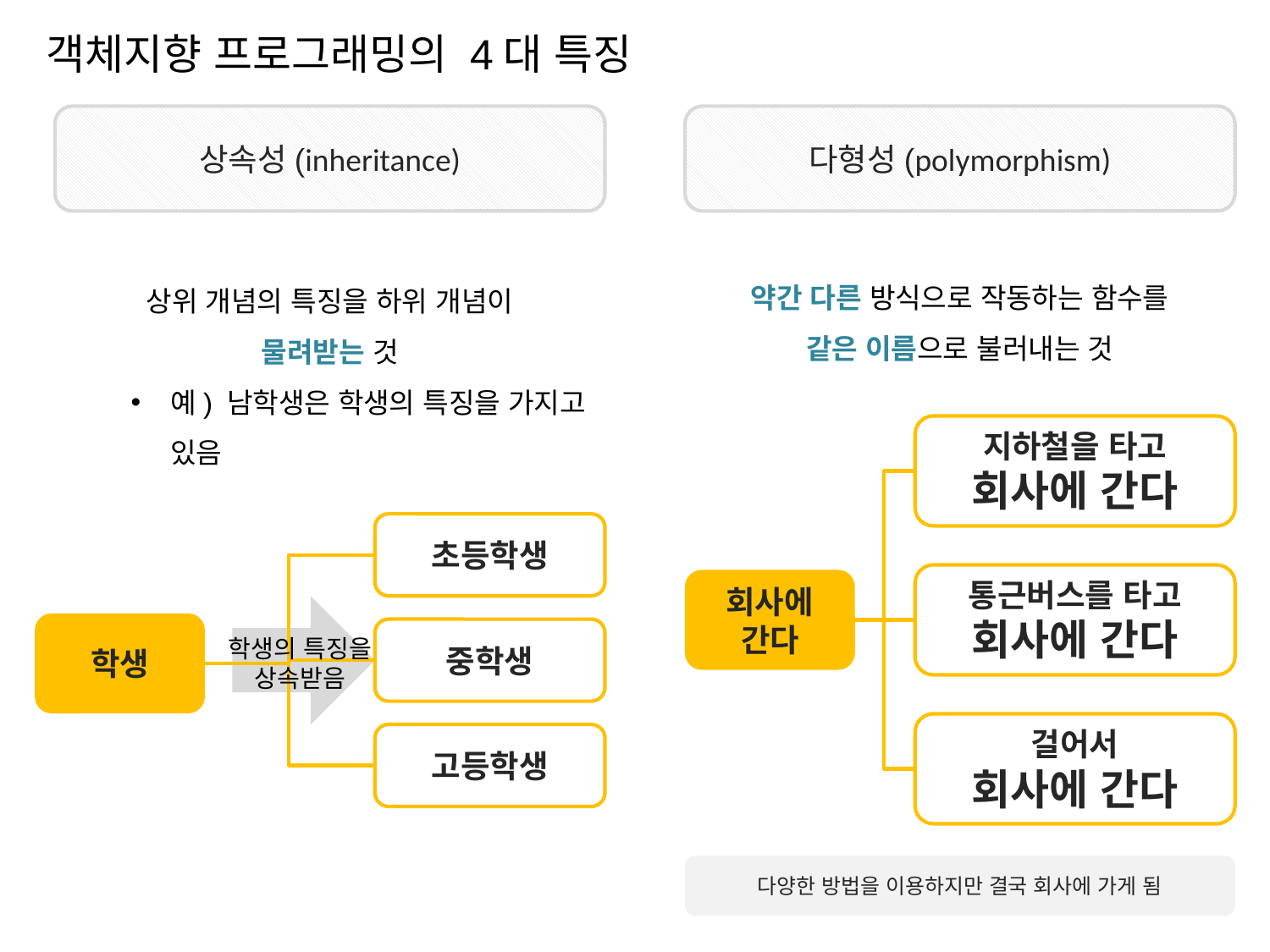

# 객체지향 프로그래밍의 4대 특징
상속성(inheritance)
다형성(polymorphism)
약간 다른 방식으로 작동하는 함수를
같은 이름으로 불러내는 것
상위 개념의 특징을 하위 개념이
물려받는 것
예) 남학생은 학생의 특징을 가지고 있음
지하철을 타고
회사에 간다
초등학생
통근버스를 타고
회사에 간다
회사에 간다

학생
중학생
학생의 특징을
상속받음
걸어서
회사에 간다
고등학생
다양한 방법을 이용하지만 결국 회사에 가게 됨